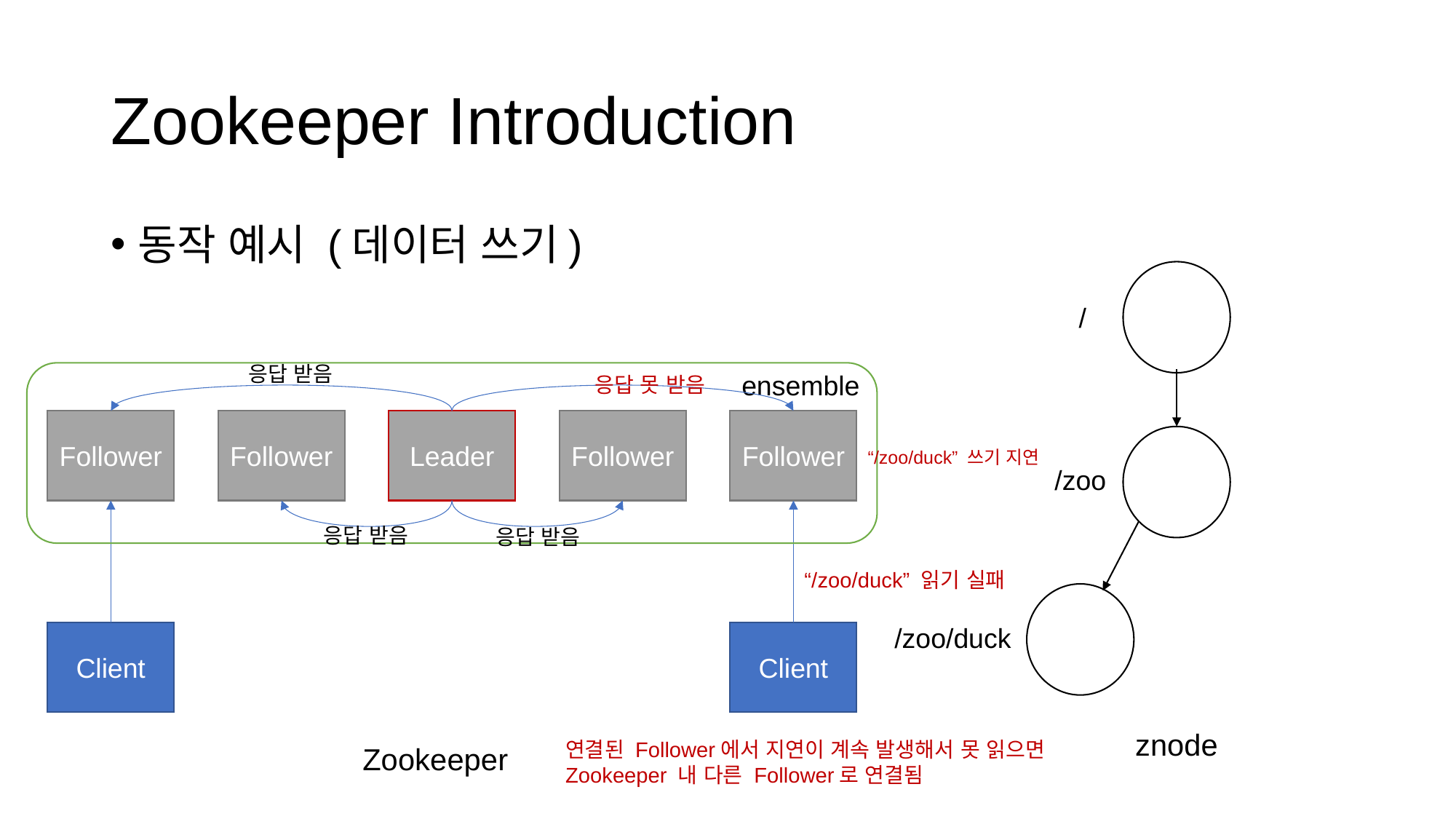

# Zookeeper Introduction
동작 예시 (데이터 쓰기)

/
응답 받음

ensemble
응답 못 받음
Follower
Follower
Leader
Follower
Follower

“/zoo/duck” 쓰기 지연
/zoo
응답 받음
응답 받음
“/zoo/duck” 읽기 실패

/zoo/duck
Client
Client
znode
연결된 Follower에서 지연이 계속 발생해서 못 읽으면
Zookeeper 내 다른 Follower로 연결됨
Zookeeper